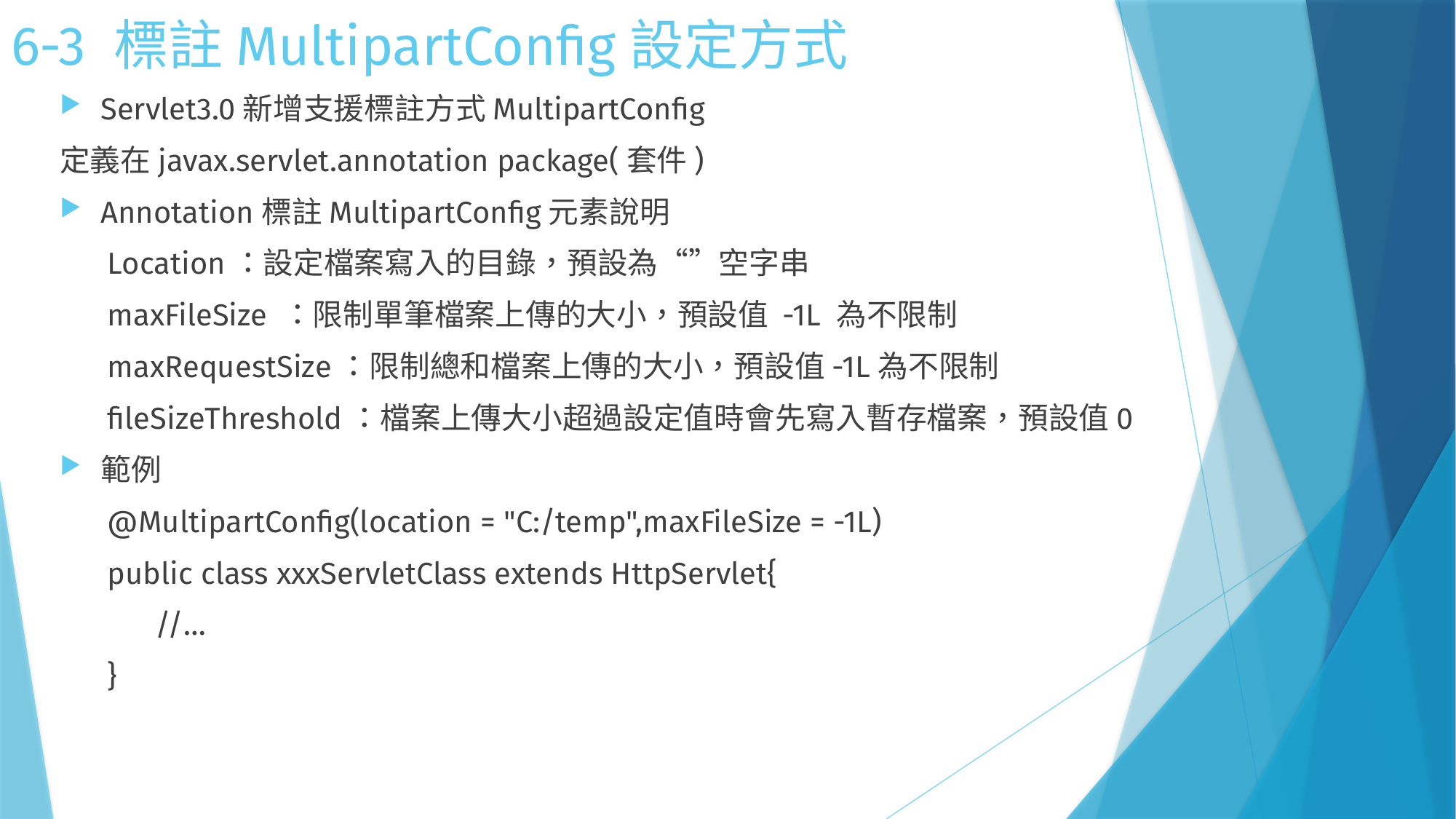

# 6-3 標註MultipartConfig設定方式
Servlet3.0新增支援標註方式MultipartConfig
定義在javax.servlet.annotation package(套件)
Annotation標註MultipartConfig元素說明
Location：設定檔案寫入的目錄，預設為“”空字串
maxFileSize ：限制單筆檔案上傳的大小，預設值 -1L 為不限制
maxRequestSize：限制總和檔案上傳的大小，預設值-1L為不限制
fileSizeThreshold：檔案上傳大小超過設定值時會先寫入暫存檔案，預設值0
範例
@MultipartConfig(location = "C:/temp",maxFileSize = -1L)
public class xxxServletClass extends HttpServlet{
//…
}